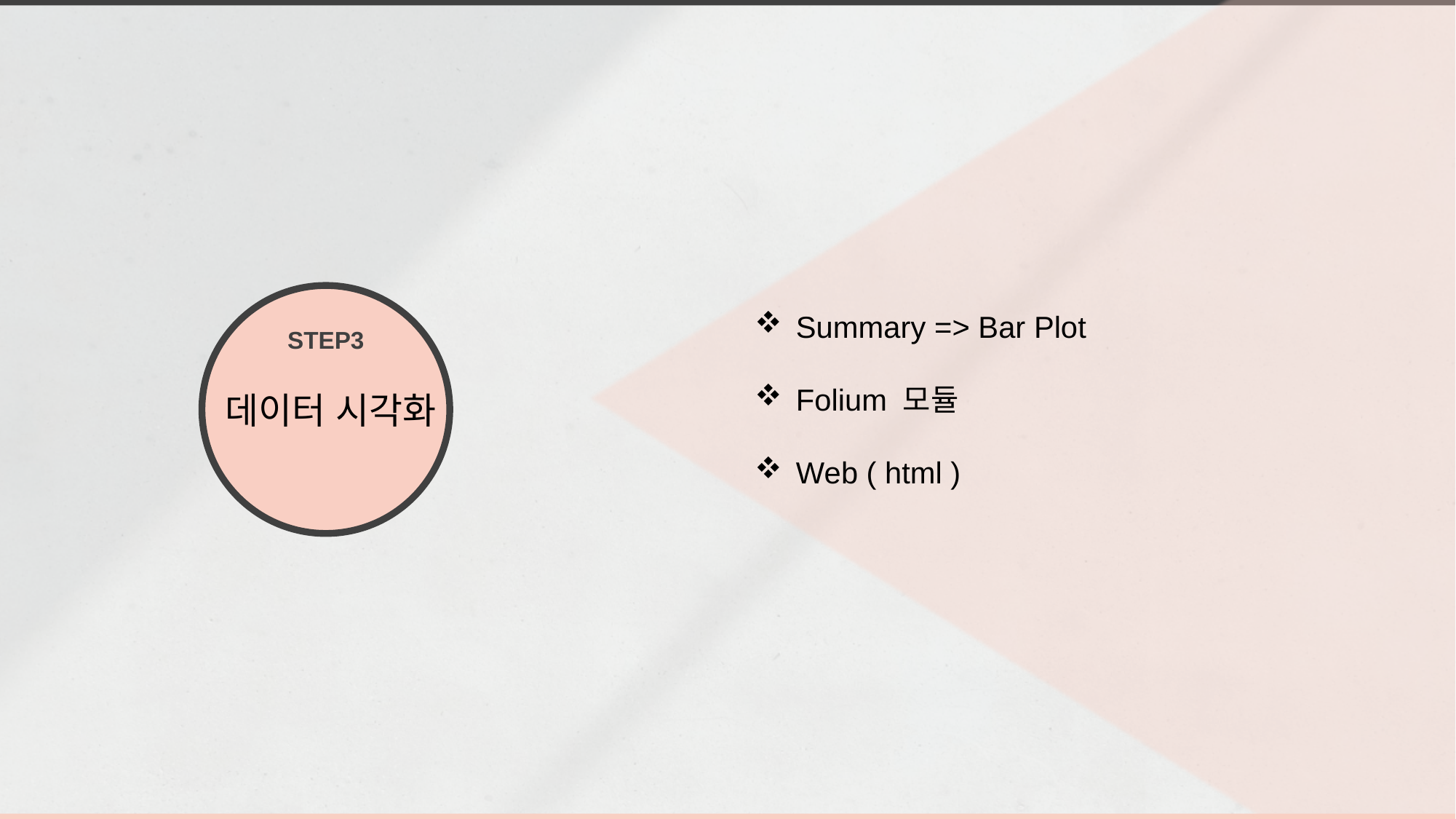

Summary => Bar Plot

Folium 모듈

Web ( html )
STEP3
데이터 시각화